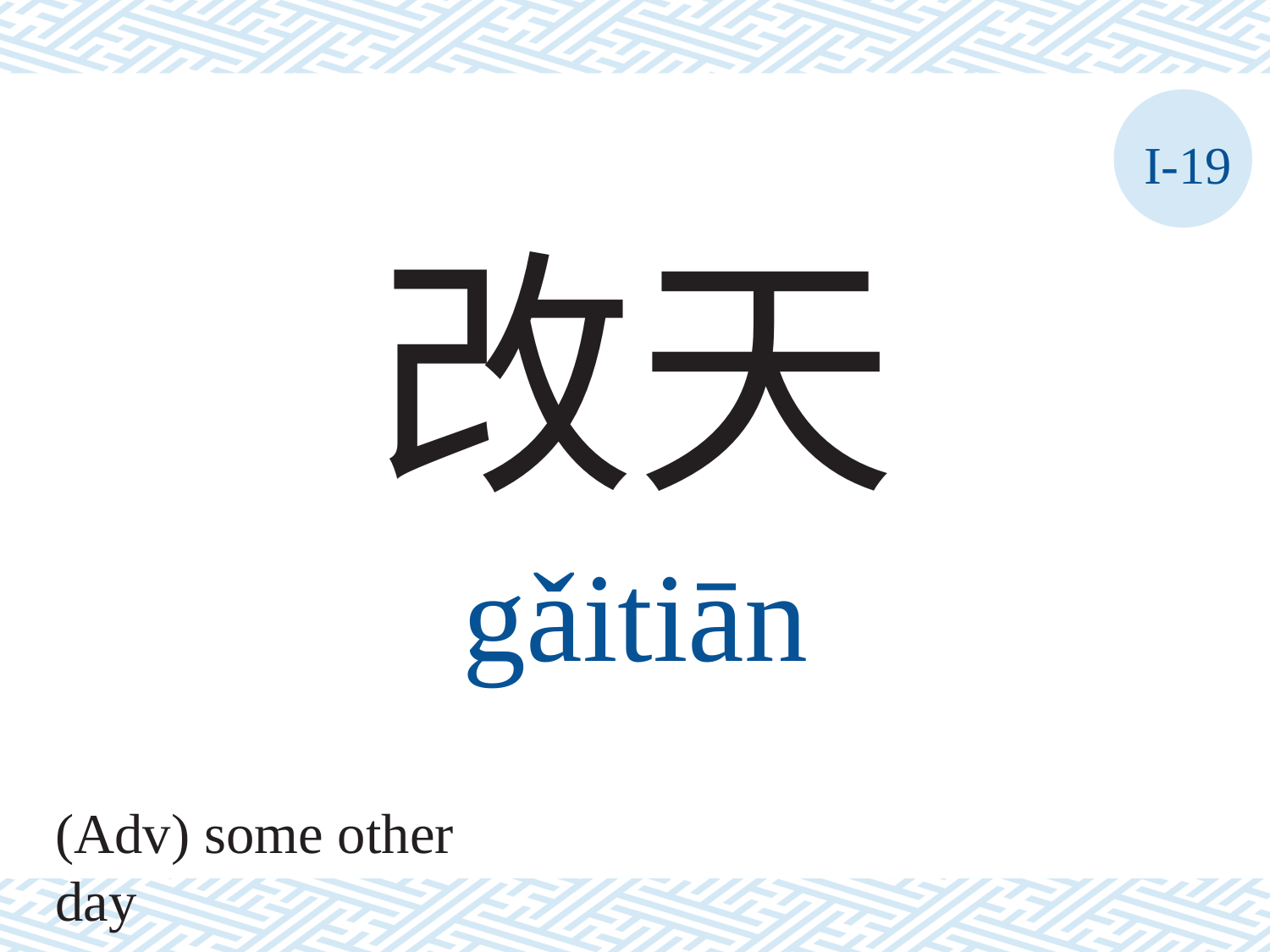

I-19
改天
gǎitiān
(Adv) some other day